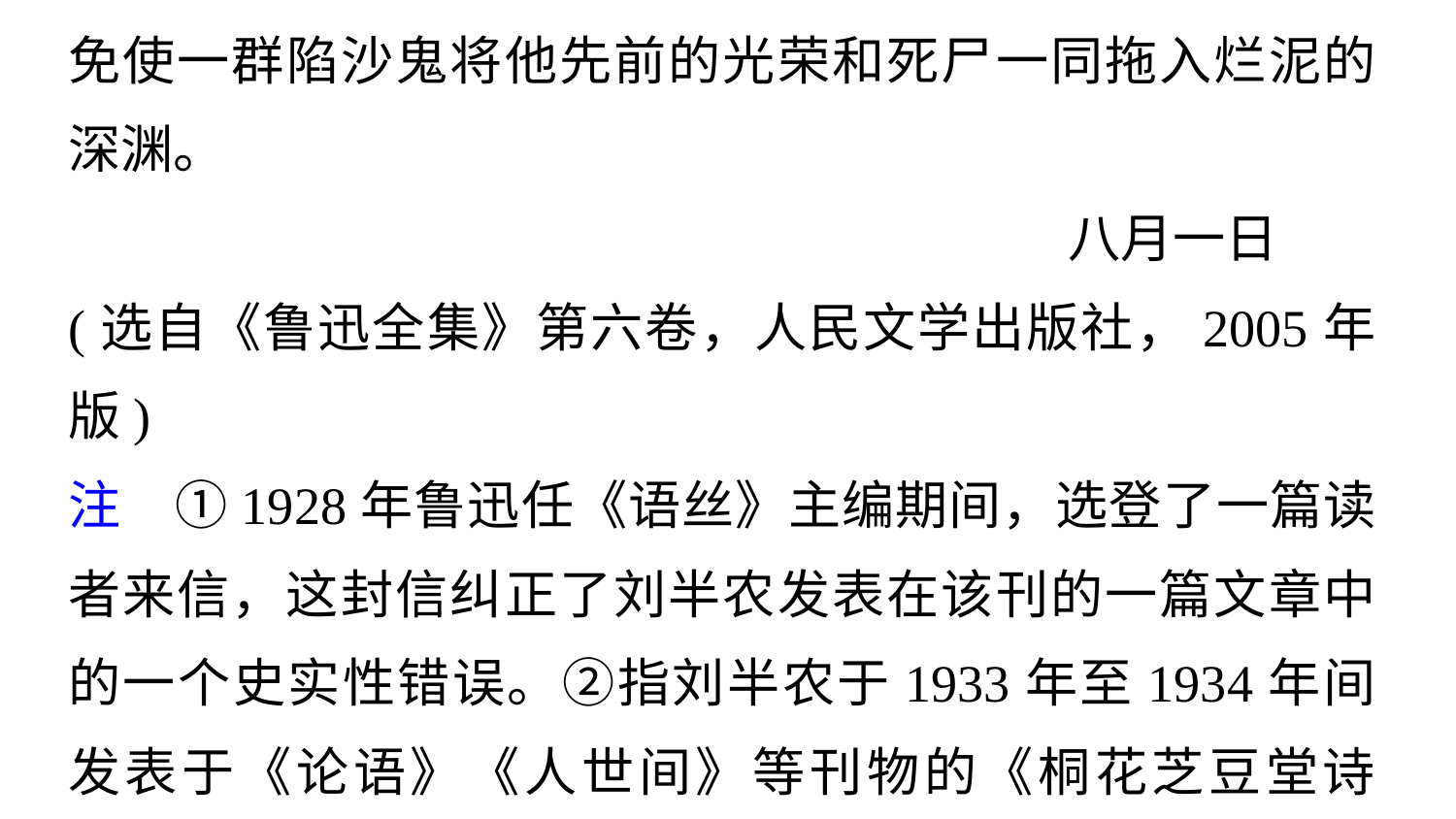

免使一群陷沙鬼将他先前的光荣和死尸一同拖入烂泥的深渊。
                                                                                   八月一日
(选自《鲁迅全集》第六卷，人民文学出版社，2005年版)
注　①1928年鲁迅任《语丝》主编期间，选登了一篇读者来信，这封信纠正了刘半农发表在该刊的一篇文章中的一个史实性错误。②指刘半农于1933年至1934年间发表于《论语》《人世间》等刊物的《桐花芝豆堂诗集》和《双凤凰砖斋小品文》等。